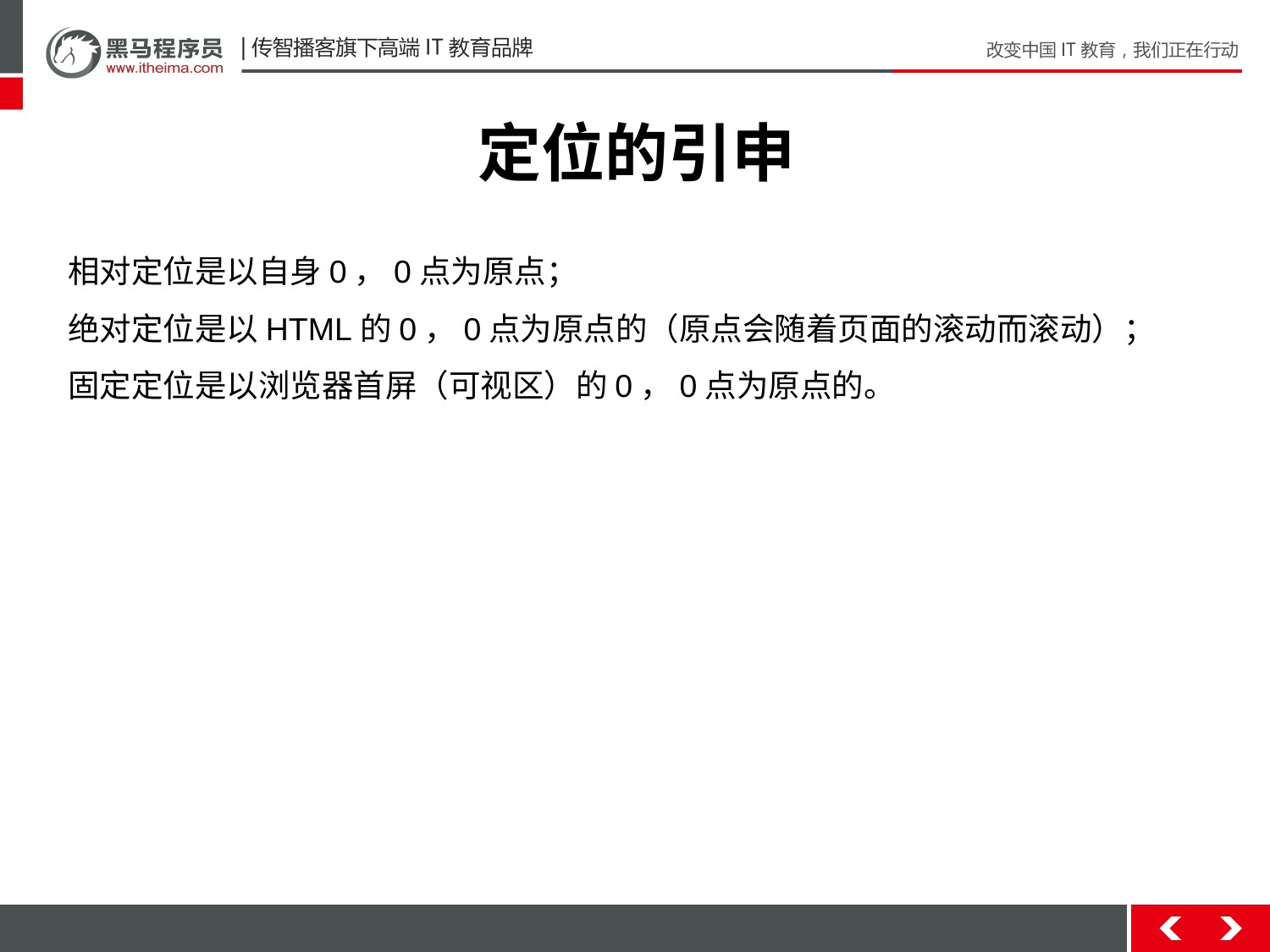

# 定位的引申
相对定位是以自身0，0点为原点；
绝对定位是以HTML的0，0点为原点的（原点会随着页面的滚动而滚动）；
固定定位是以浏览器首屏（可视区）的0，0点为原点的。